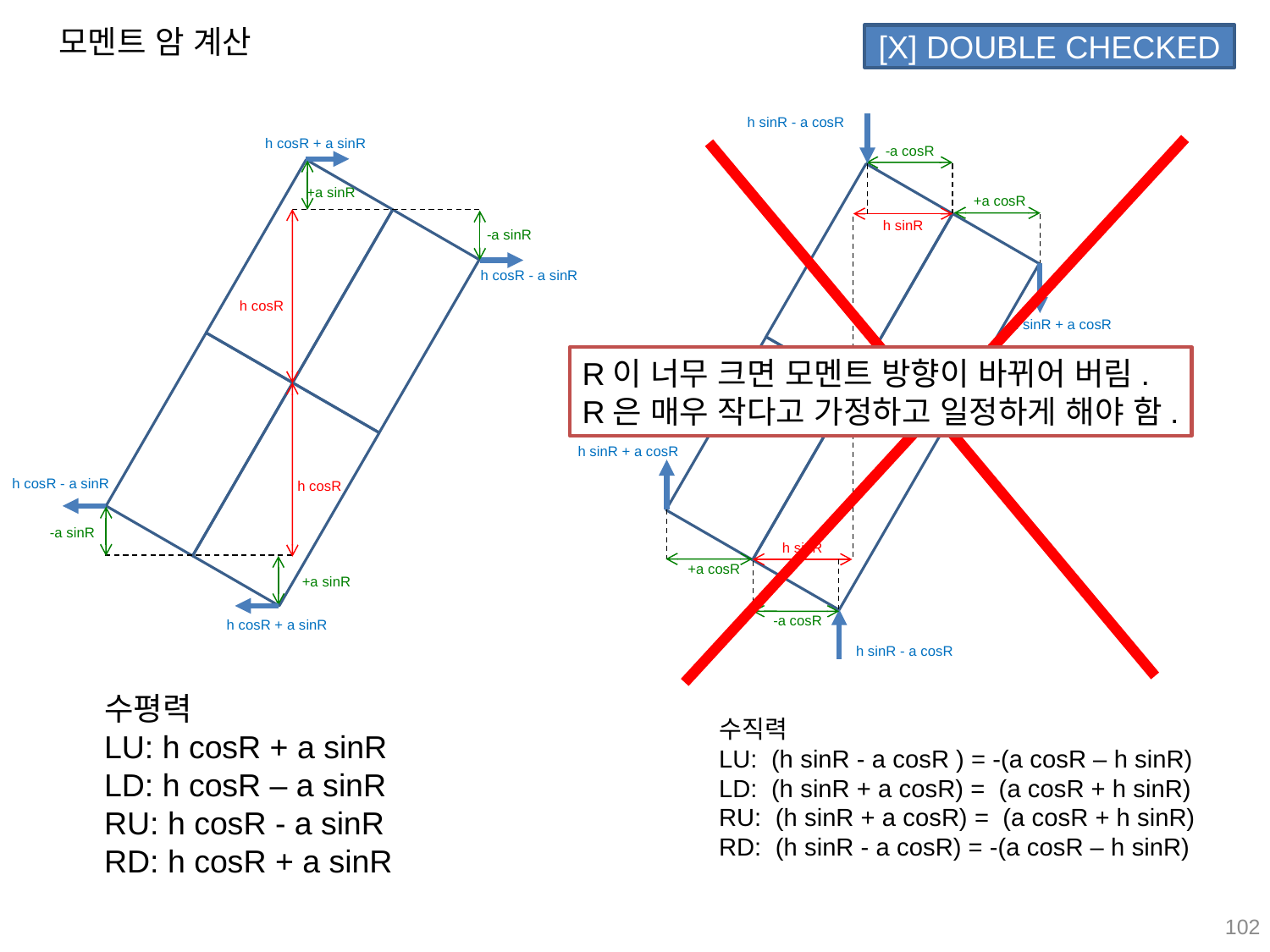

모멘트 암 계산
[X] DOUBLE CHECKED
h sinR - a cosR
-a cosR

+a cosR
h sinR
h sinR + a cosR
h sinR + a cosR
h sinR
+a cosR
-a cosR
 h sinR - a cosR
h cosR + a sinR

+a sinR
-a sinR
h cosR - a sinR
h cosR
h cosR - a sinR
h cosR
-a sinR
+a sinR
h cosR + a sinR
R이 너무 크면 모멘트 방향이 바뀌어 버림.
R은 매우 작다고 가정하고 일정하게 해야 함.
수평력
LU: h cosR + a sinR
LD: h cosR – a sinR
RU: h cosR - a sinR
RD: h cosR + a sinR
수직력
LU:  (h sinR - a cosR ) = -(a cosR – h sinR)
LD:  (h sinR + a cosR) =  (a cosR + h sinR)
RU:  (h sinR + a cosR) =  (a cosR + h sinR)
RD:  (h sinR - a cosR) = -(a cosR – h sinR)
102